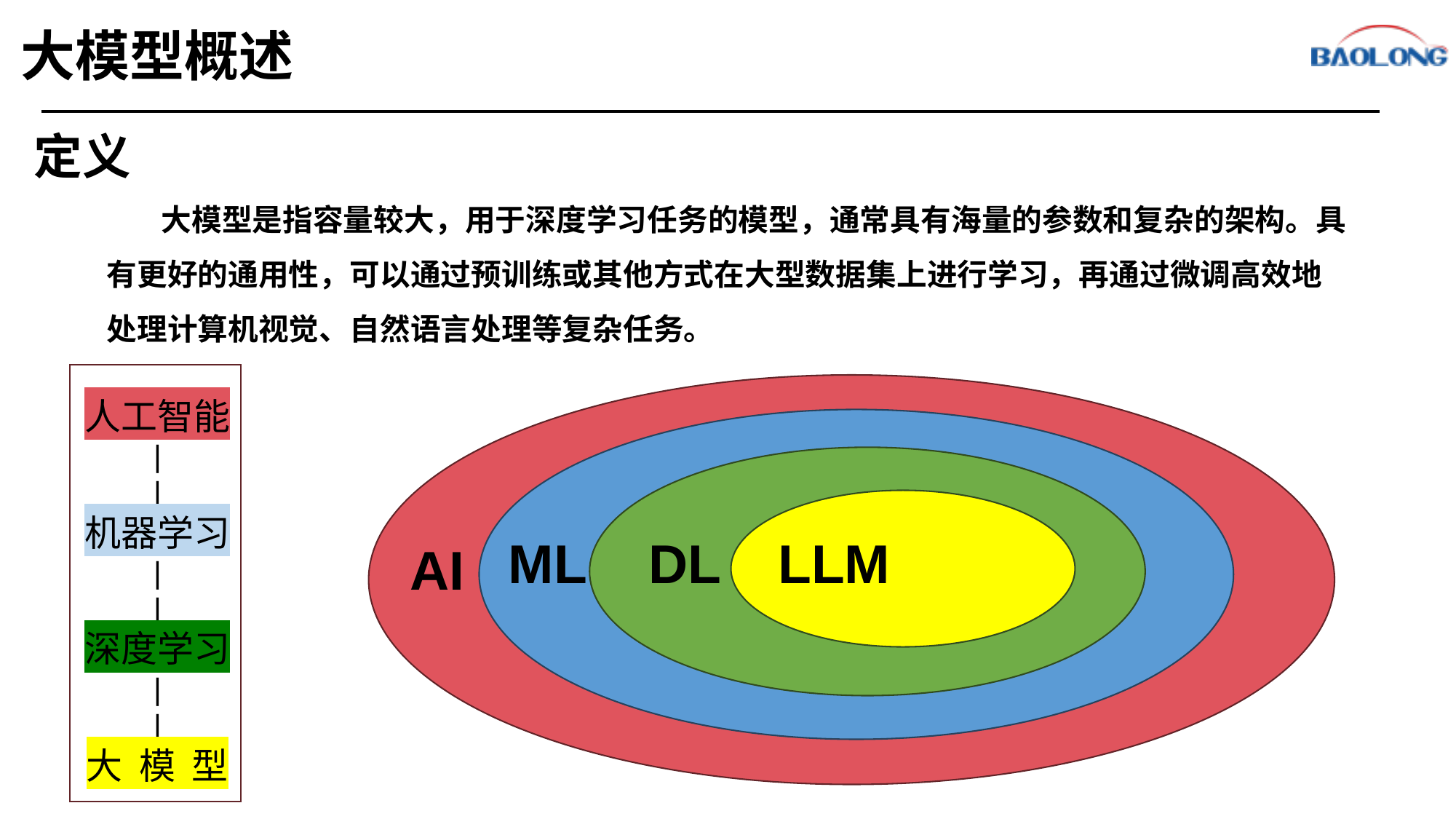

大模型概述
定义
大模型是指容量较大，用于深度学习任务的模型，通常具有海量的参数和复杂的架构。具有更好的通用性，可以通过预训练或其他方式在大型数据集上进行学习，再通过微调高效地处理计算机视觉、自然语言处理等复杂任务。

人工智能
|
|
机器学习
|
|
深度学习
|
|
大  模  型

AI

ML

DL

LLM